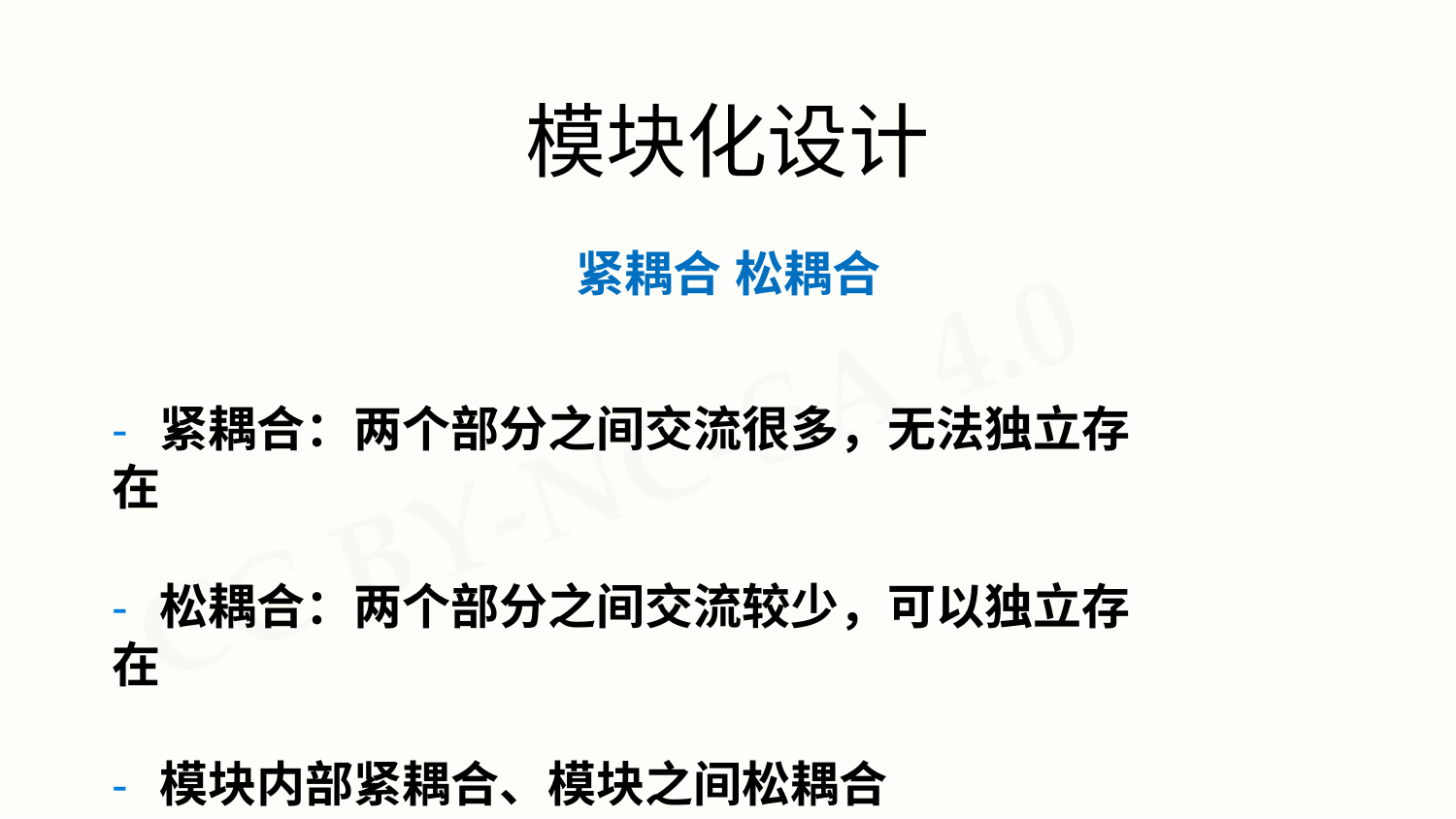

# 模块化设计
紧耦合 松耦合

- 紧耦合：两个部分之间交流很多，无法独立存在

- 松耦合：两个部分之间交流较少，可以独立存在

- 模块内部紧耦合、模块之间松耦合